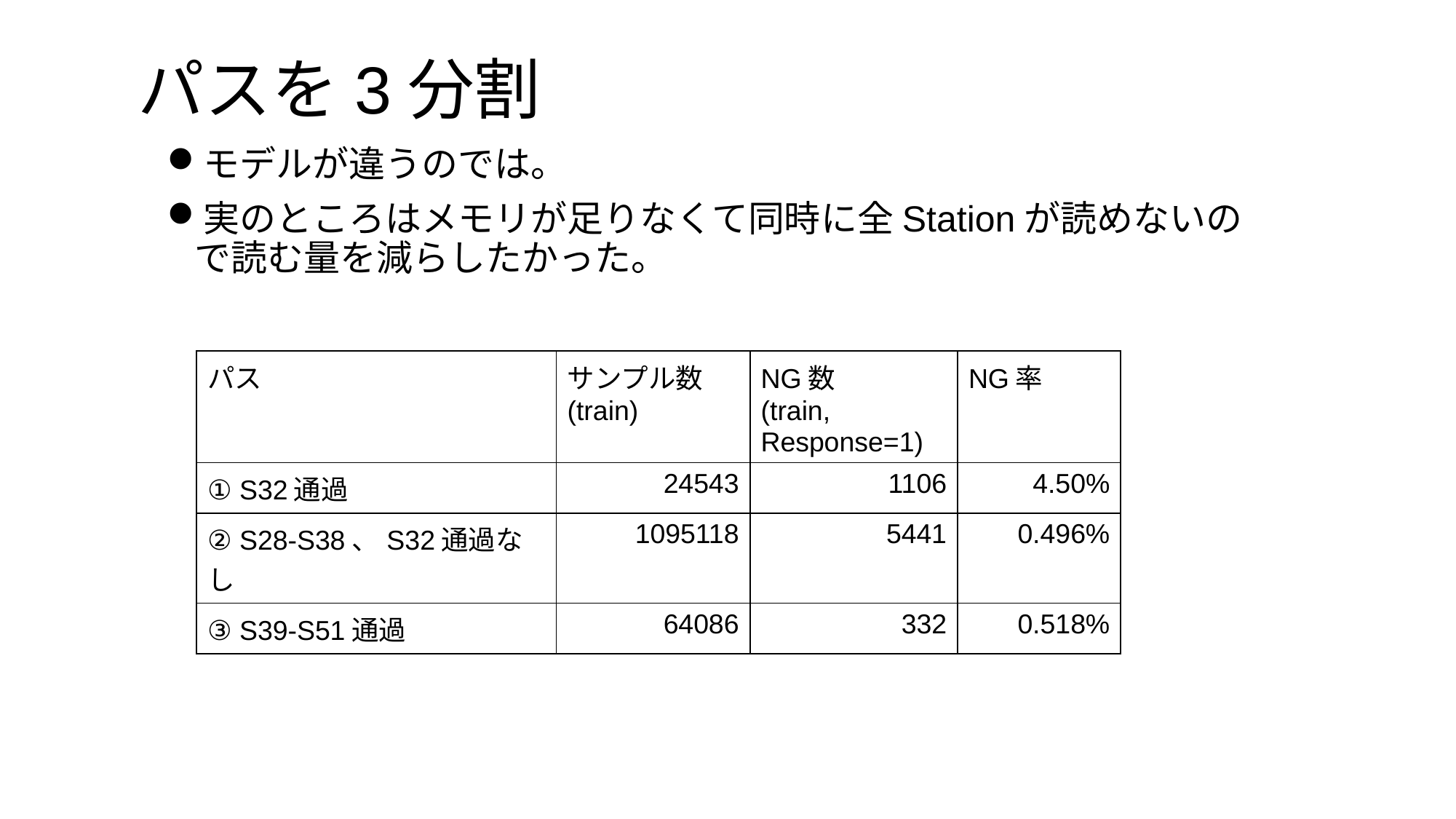

# パスを3分割
モデルが違うのでは。
実のところはメモリが足りなくて同時に全Stationが読めないので読む量を減らしたかった。
| パス | サンプル数 (train) | NG数 (train, Response=1) | NG率 |
| --- | --- | --- | --- |
| ① S32通過 | 24543 | 1106 | 4.50% |
| ② S28-S38、S32通過なし | 1095118 | 5441 | 0.496% |
| ③ S39-S51通過 | 64086 | 332 | 0.518% |